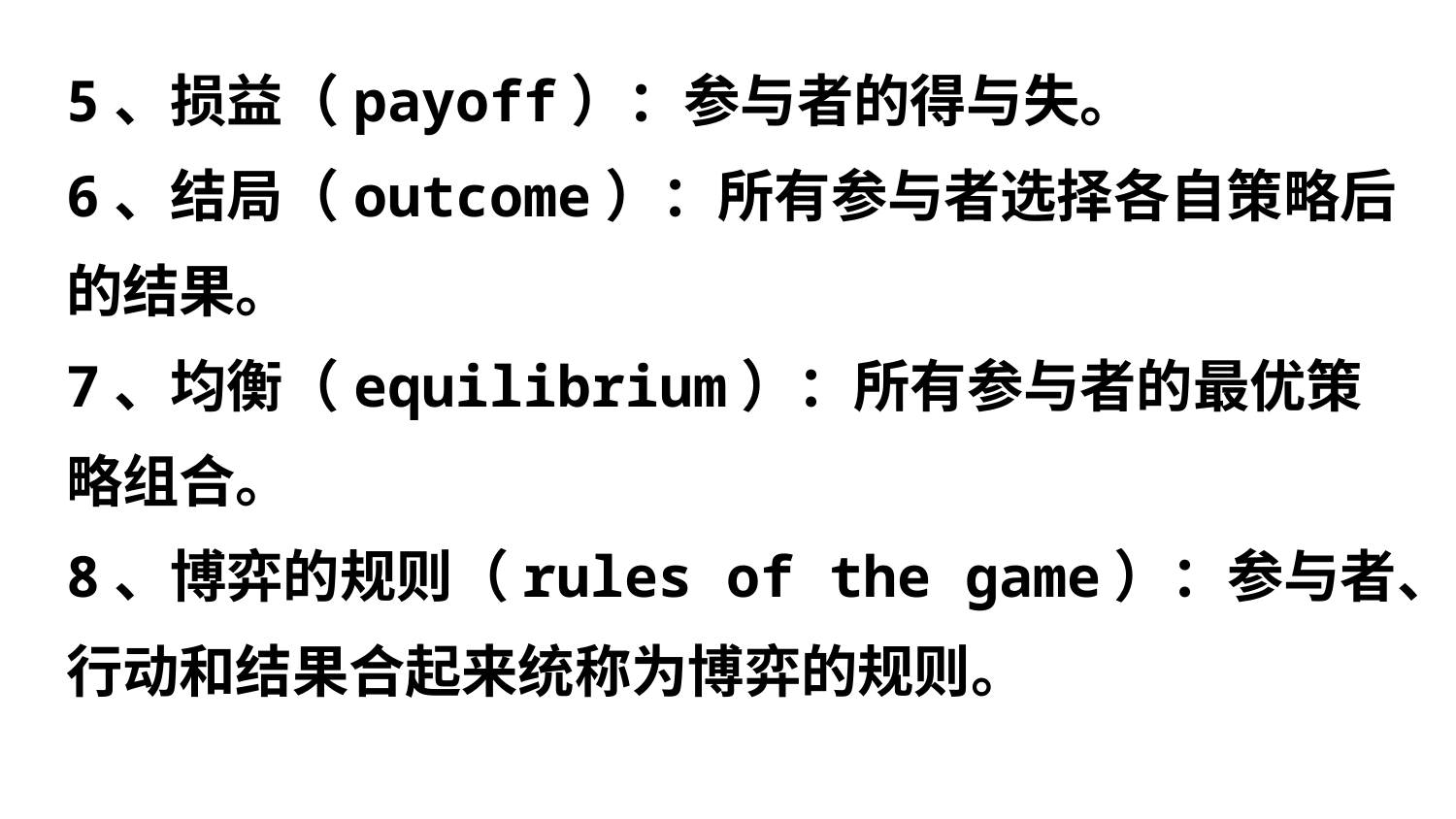

5、损益（payoff）：参与者的得与失。
6、结局（outcome）：所有参与者选择各自策略后的结果。
7、均衡（equilibrium）：所有参与者的最优策略组合。
8、博弈的规则（rules of the game）：参与者、行动和结果合起来统称为博弈的规则。